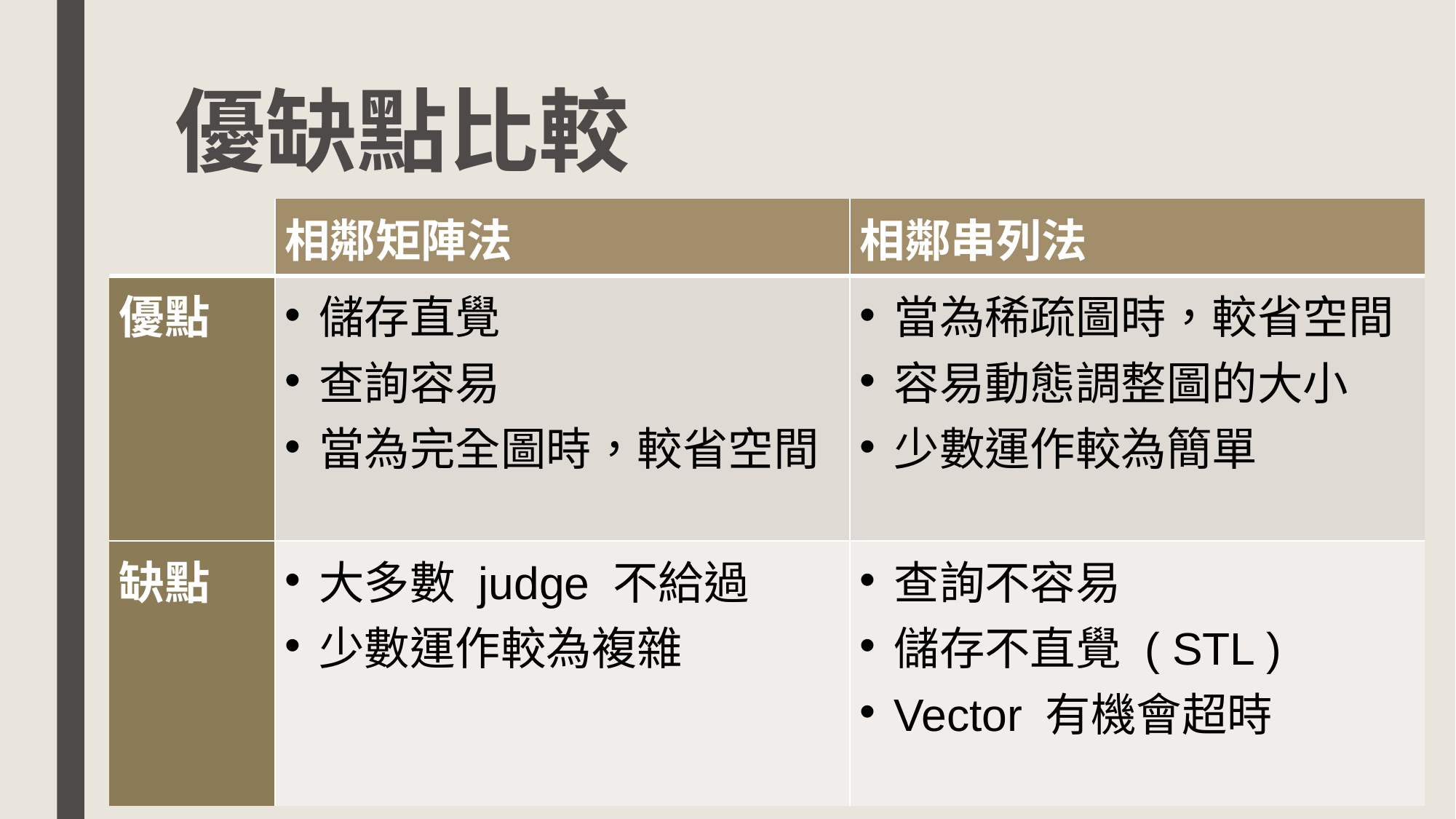

# 優缺點比較
|  | 相鄰矩陣法 | 相鄰串列法 |
| --- | --- | --- |
| 優點 | 儲存直覺 查詢容易 當為完全圖時，較省空間 | 當為稀疏圖時，較省空間 容易動態調整圖的大小 少數運作較為簡單 |
| 缺點 | 大多數 judge 不給過 少數運作較為複雜 | 查詢不容易 儲存不直覺 ( STL ) Vector 有機會超時 |